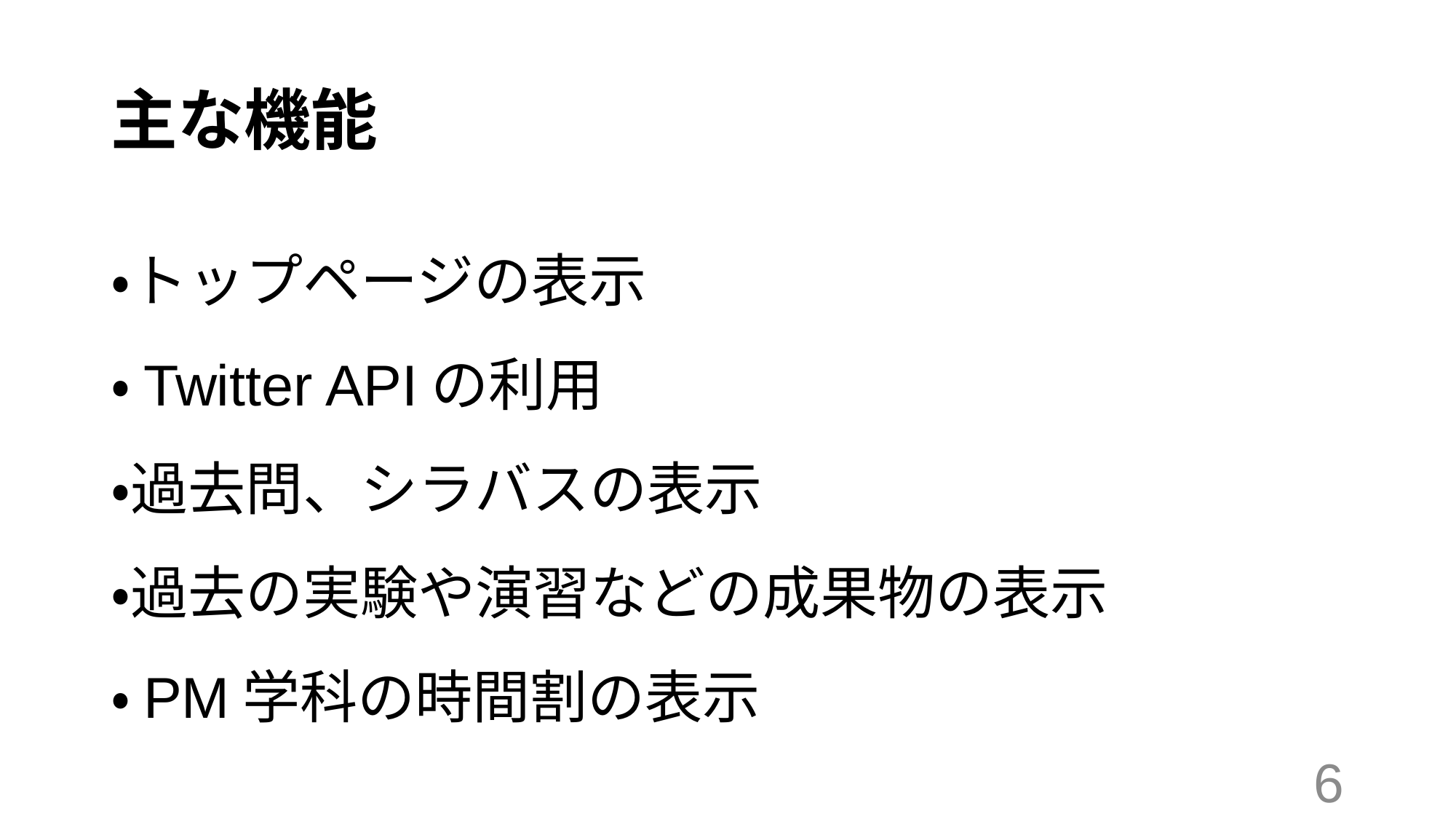

# 主な機能
・トップページの表示
・Twitter APIの利用
・過去問、シラバスの表示
・過去の実験や演習などの成果物の表示
・PM学科の時間割の表示
6